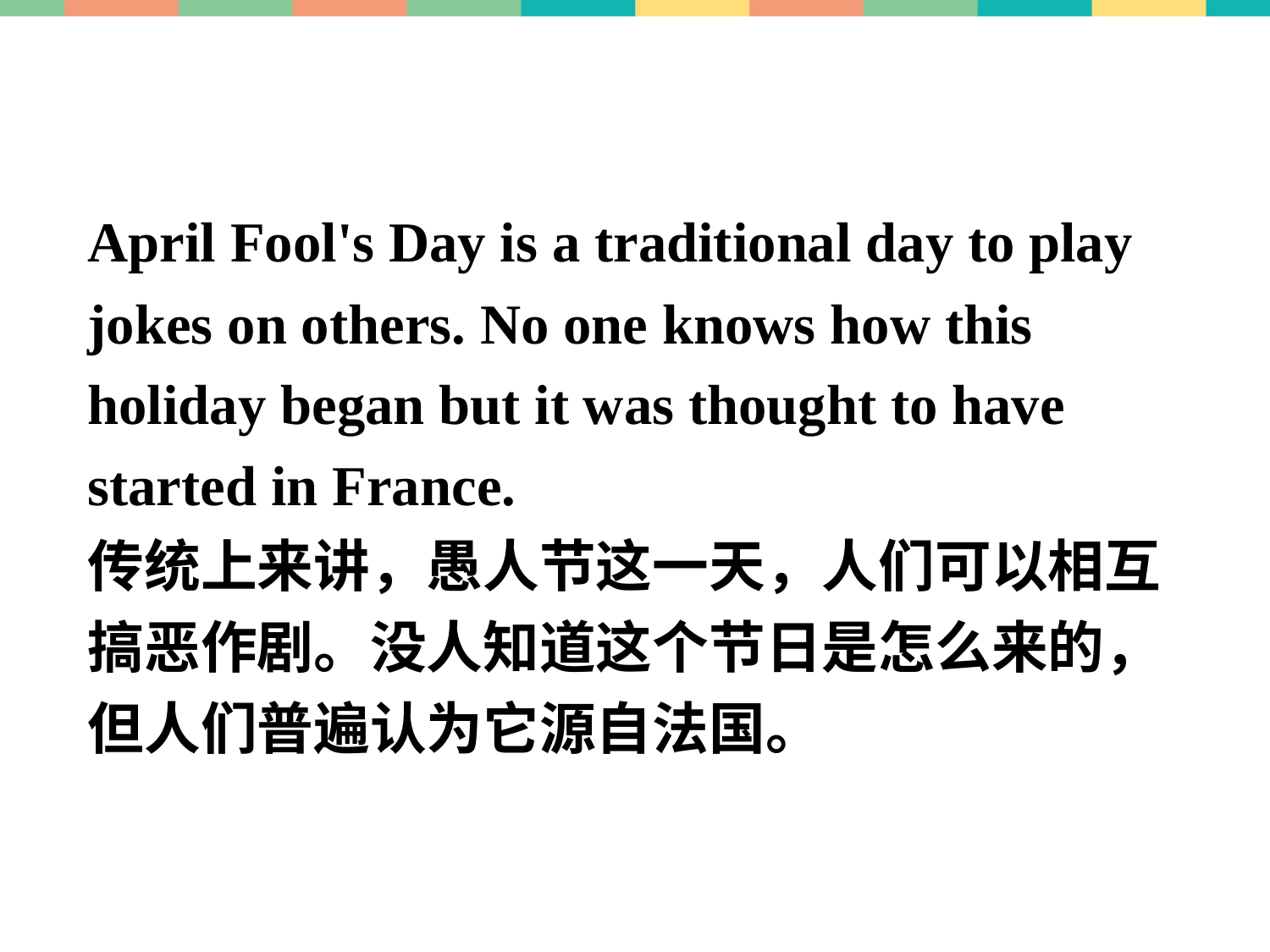

April Fool's Day is a traditional day to play jokes on others. No one knows how this holiday began but it was thought to have started in France.
传统上来讲，愚人节这一天，人们可以相互搞恶作剧。没人知道这个节日是怎么来的，但人们普遍认为它源自法国。